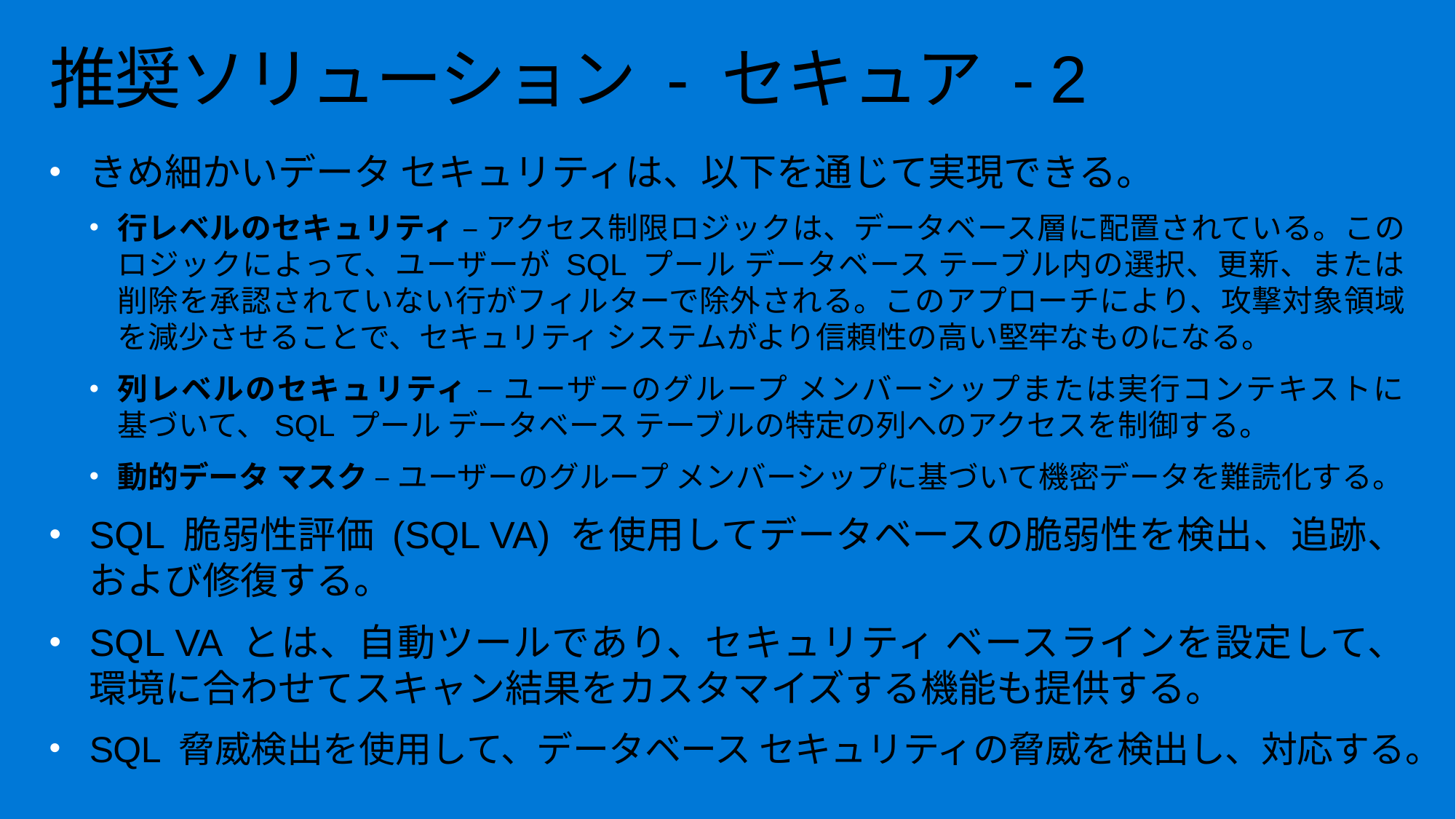

# 推奨ソリューション - セキュア - 2
きめ細かいデータ セキュリティは、以下を通じて実現できる。
行レベルのセキュリティ – アクセス制限ロジックは、データベース層に配置されている。このロジックによって、ユーザーが SQL プール データベース テーブル内の選択、更新、または
削除を承認されていない行がフィルターで除外される。このアプローチにより、攻撃対象領域を減少させることで、セキュリティ システムがより信頼性の高い堅牢なものになる。
列レベルのセキュリティ – ユーザーのグループ メンバーシップまたは実行コンテキストに
基づいて、SQL プール データベース テーブルの特定の列へのアクセスを制御する。
動的データ マスク – ユーザーのグループ メンバーシップに基づいて機密データを難読化する。
SQL 脆弱性評価 (SQL VA) を使用してデータベースの脆弱性を検出、追跡、および修復する。
SQL VA とは、自動ツールであり、セキュリティ ベースラインを設定して、環境に合わせてスキャン結果をカスタマイズする機能も提供する。
SQL 脅威検出を使用して、データベース セキュリティの脅威を検出し、対応する。